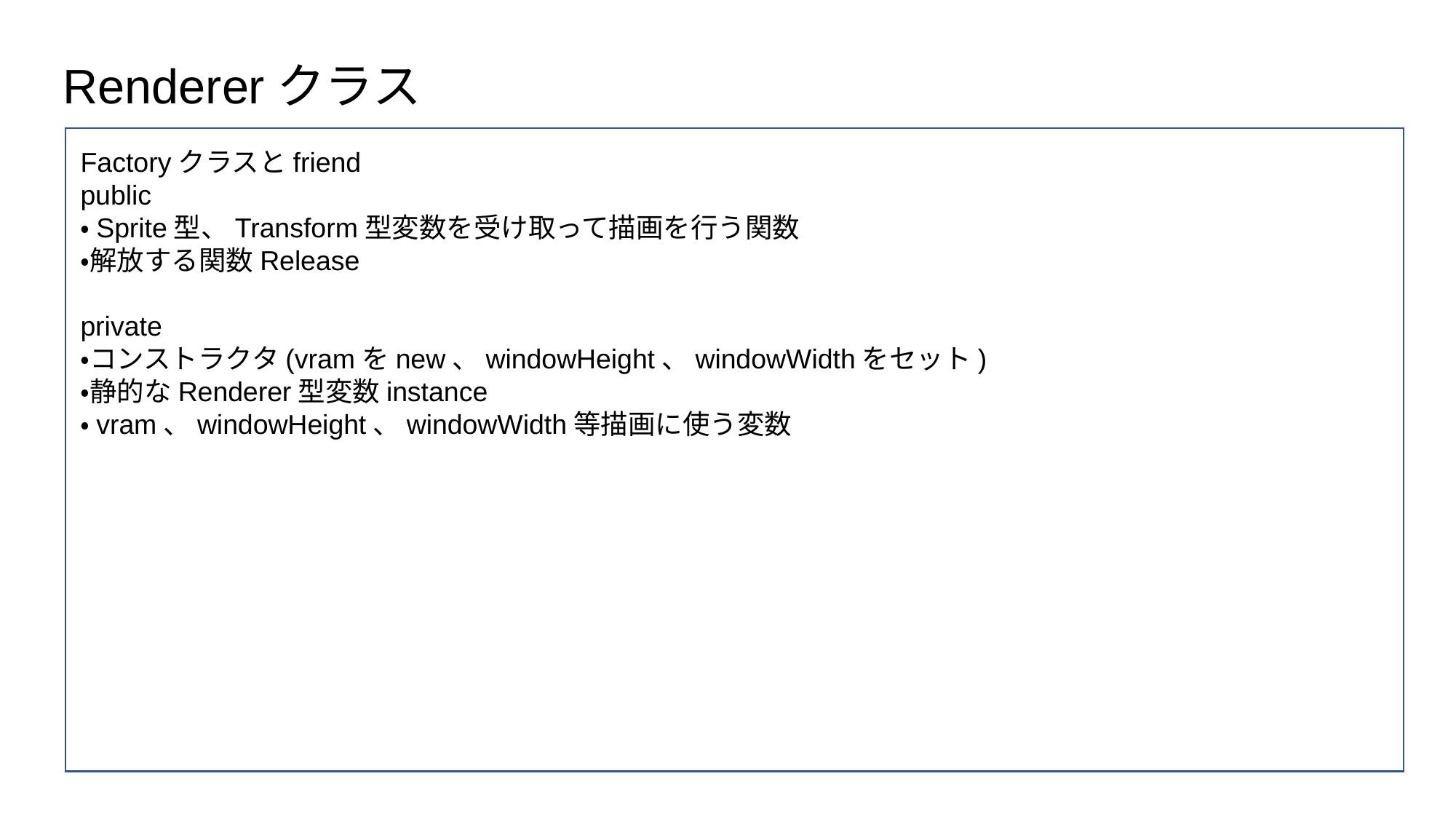

Rendererクラス
Factoryクラスとfriend
public
・Sprite型、Transform型変数を受け取って描画を行う関数
・解放する関数Release

private
・コンストラクタ(vramをnew、windowHeight、windowWidthをセット)
・静的なRenderer型変数instance
・vram、windowHeight、windowWidth等描画に使う変数